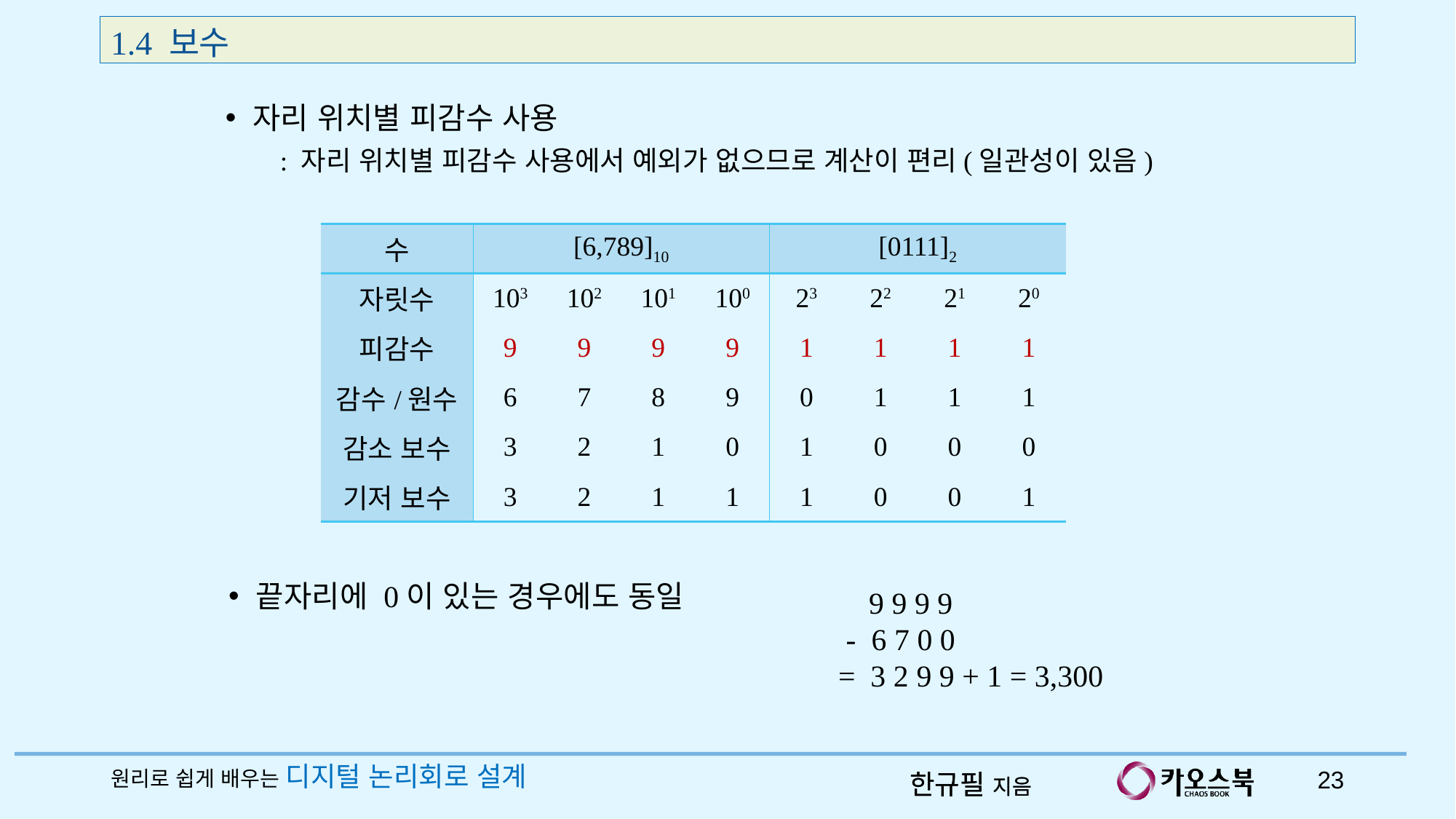

1.4 보수
자리 위치별 피감수 사용
: 자리 위치별 피감수 사용에서 예외가 없으므로 계산이 편리(일관성이 있음)
| 수 | [6,789]10 |  |  |  | [0111]2 |  |  |  |
| --- | --- | --- | --- | --- | --- | --- | --- | --- |
| 자릿수 | 103 | 102 | 101 | 100 | 23 | 22 | 21 | 20 |
| 피감수 | 9 | 9 | 9 | 9 | 1 | 1 | 1 | 1 |
| 감수/원수 | 6 | 7 | 8 | 9 | 0 | 1 | 1 | 1 |
| 감소 보수 | 3 | 2 | 1 | 0 | 1 | 0 | 0 | 0 |
| 기저 보수 | 3 | 2 | 1 | 1 | 1 | 0 | 0 | 1 |
끝자리에 0이 있는 경우에도 동일
    9 9 9 9
 -  6 7 0 0
=  3 2 9 9 + 1 = 3,300
원리로 쉽게 배우는 디지털 논리회로 설계
23